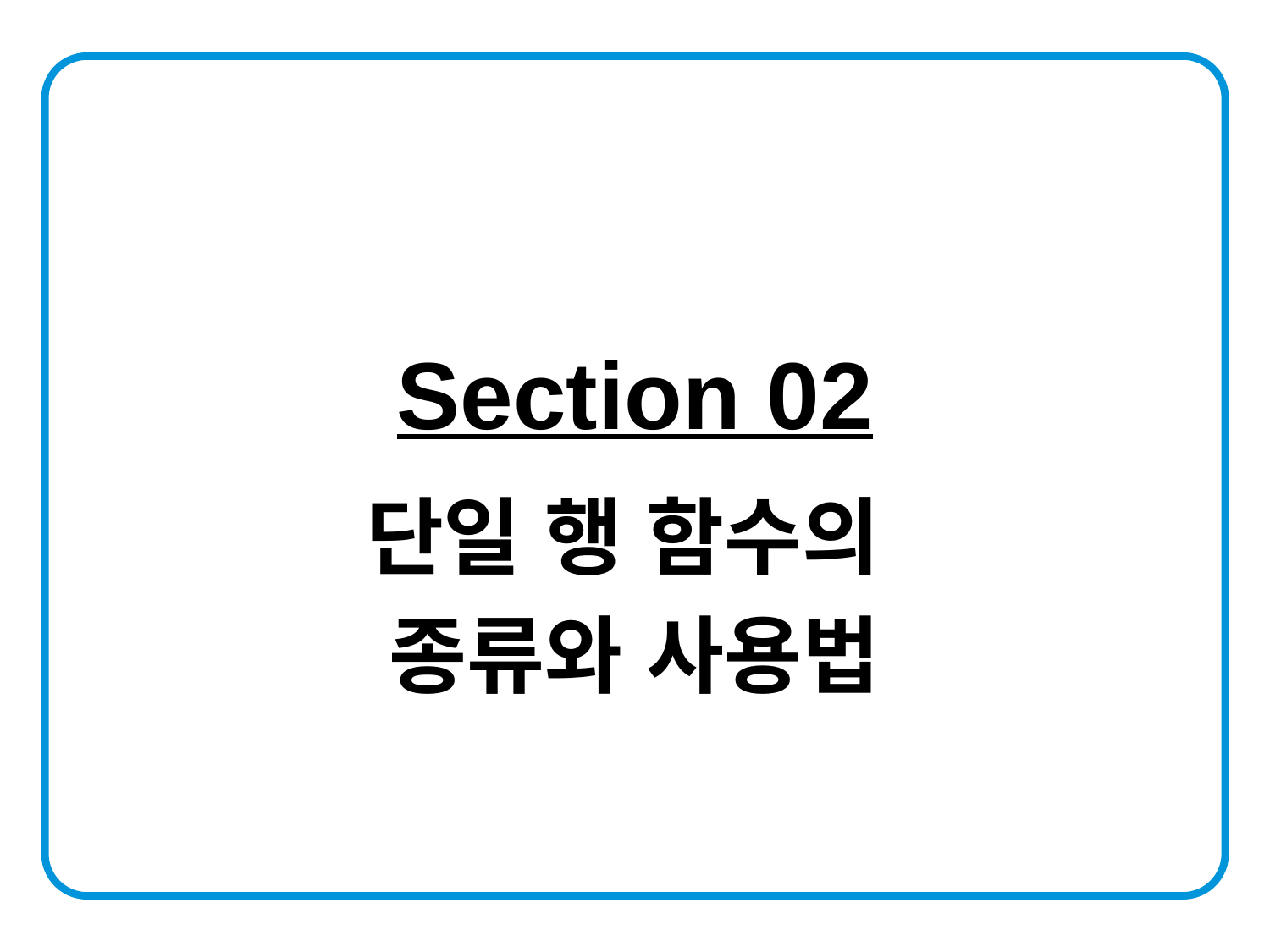

Section 02
단일 행 함수의
종류와 사용법